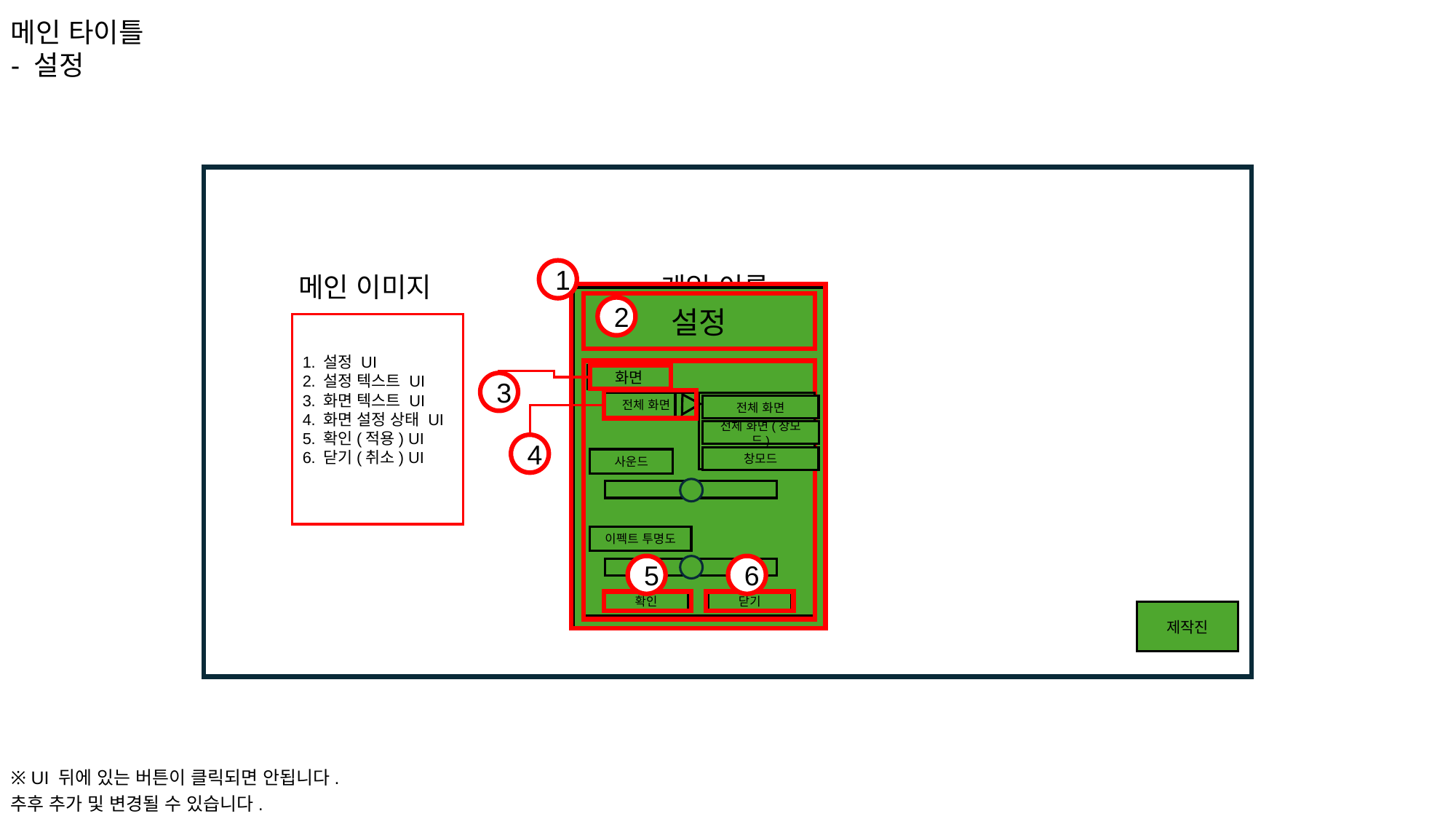

메인 타이틀
- 설정
ㅁ
메인 이미지
게임 이름
1

설정
2
1. 설정 UI
2. 설정 텍스트 UI
3. 화면 텍스트 UI
4. 화면 설정 상태 UI
5. 확인(적용) UI
6. 닫기(취소) UI

게임 시작

화면

3

전체 화면

전체 화면
전체 화면(창모드)
정비
4
창모드
사운드

조작 방법
이펙트 투명도
게임 설정
5

6

확인
닫기
제작진
※ UI 뒤에 있는 버튼이 클릭되면 안됩니다.
추후 추가 및 변경될 수 있습니다.